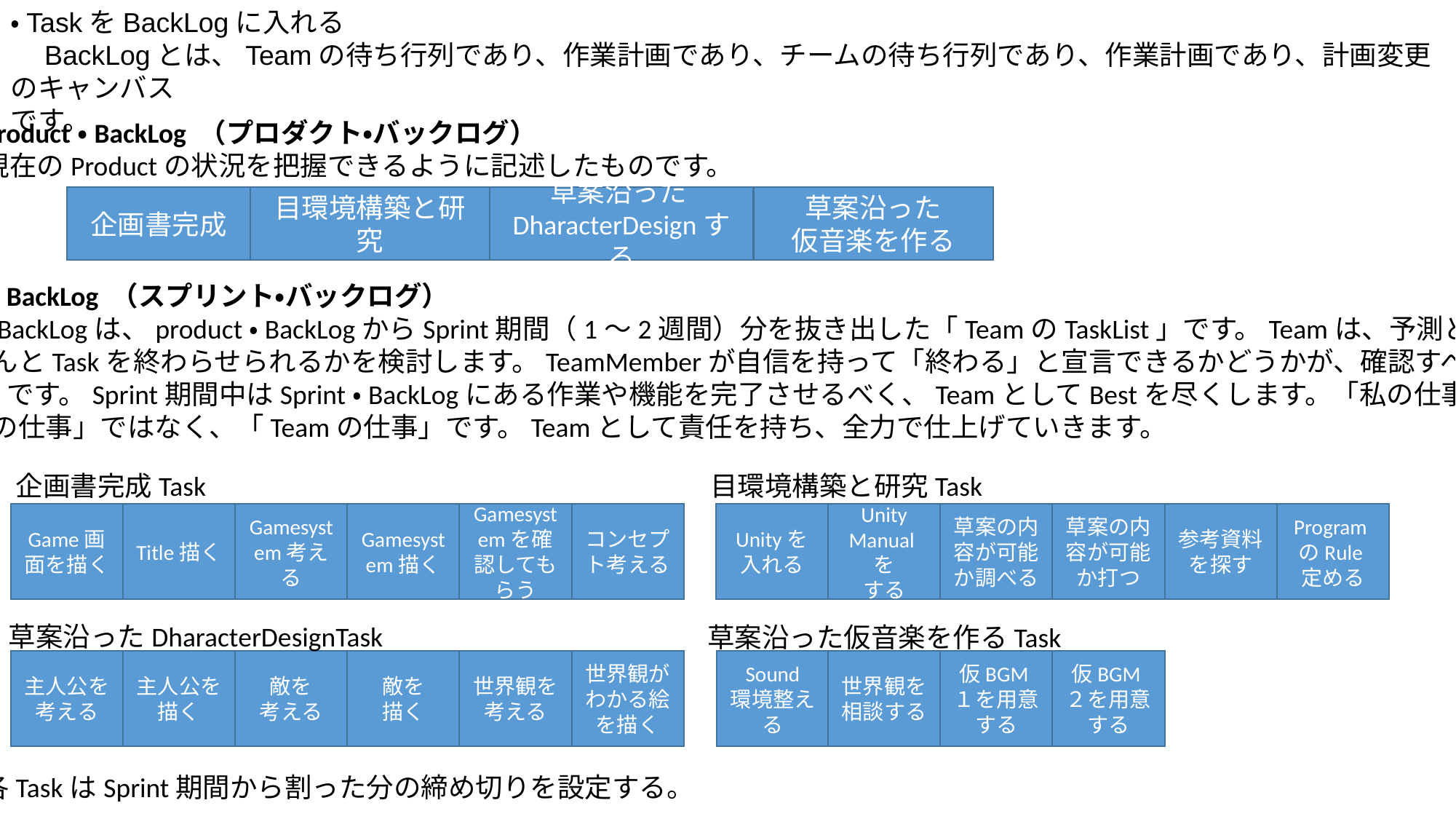

・TaskをBackLogに入れる
　BackLogとは、Teamの待ち行列であり、作業計画であり、チームの待ち行列であり、作業計画であり、計画変更のキャンバス
です。
product・BackLog （プロダクト・バックログ）
現在のProductの状況を把握できるように記述したものです。
企画書完成
目環境構築と研究
草案沿ったDharacterDesignする
草案沿った
仮音楽を作る
Sprint・ BackLog （スプリント・バックログ）
Sprint・BackLogは、product・BackLogからSprint期間（1～2週間）分を抜き出した「TeamのTaskList」です。Teamは、予測どおり
にきちんとTaskを終わらせられるかを検討します。TeamMemberが自信を持って「終わる」と宣言できるかどうかが、確認すべ
きPointです。Sprint期間中はSprint・BackLogにある作業や機能を完了させるべく、TeamとしてBestを尽くします。「私の仕事、
あなたの仕事」ではなく、「Teamの仕事」です。Teamとして責任を持ち、全力で仕上げていきます。

企画書完成Task
目環境構築と研究Task
コンセプト考える
Unityを入れる
草案の内容が可能か打つ
参考資料を探す
ProgramのRule定める
Title描く
Gamesystem考える
Gamesystem描く
Gamesystemを確認してもらう
草案の内容が可能か調べる
Game画面を描く
Unity
Manualを
する
草案沿ったDharacterDesignTask
草案沿った仮音楽を作るTask
主人公を
考える
世界観がわかる絵を描く
Sound
環境整える
世界観を相談する
仮BGM１を用意する
仮BGM２を用意する
主人公を
描く
敵を
考える
敵を
描く
世界観を
考える
各TaskはSprint期間から割った分の締め切りを設定する。